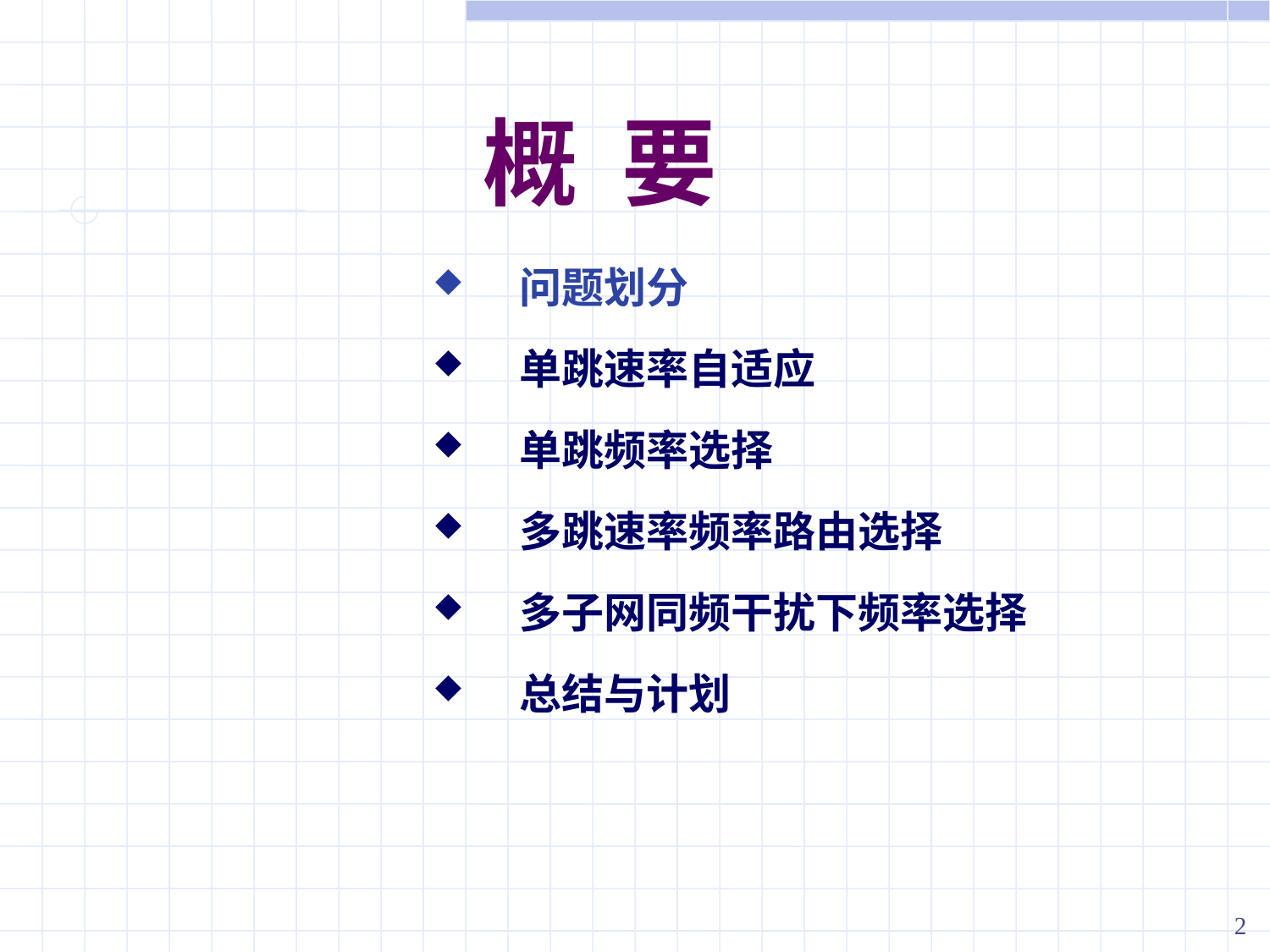

概  要
问题划分
单跳速率自适应
单跳频率选择
多跳速率频率路由选择
多子网同频干扰下频率选择
总结与计划
2